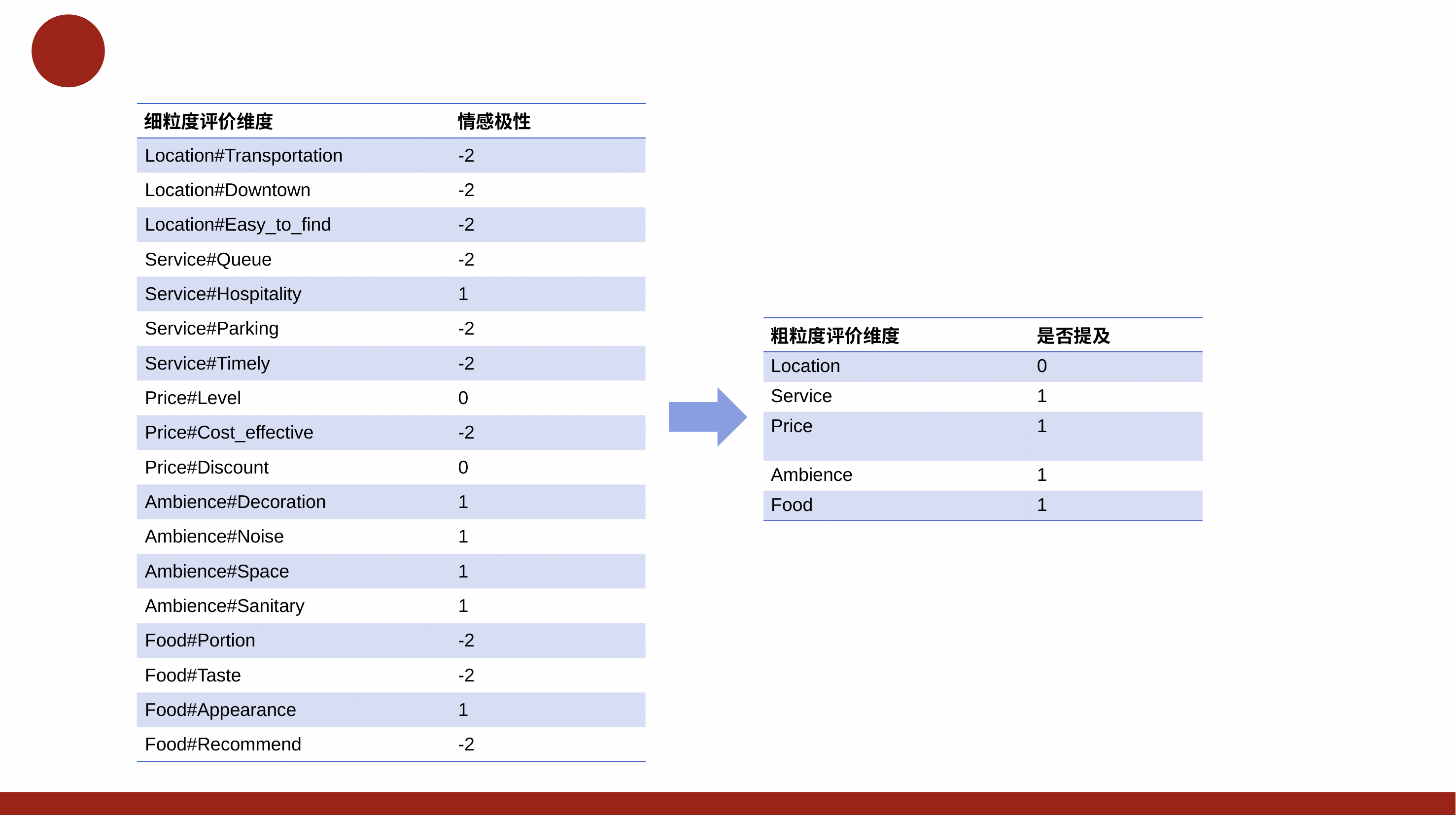

| 细粒度评价维度 | 情感极性 |
| --- | --- |
| Location#Transportation | -2 |
| Location#Downtown | -2 |
| Location#Easy\_to\_find | -2 |
| Service#Queue | -2 |
| Service#Hospitality | 1 |
| Service#Parking | -2 |
| Service#Timely | -2 |
| Price#Level | 0 |
| Price#Cost\_effective | -2 |
| Price#Discount | 0 |
| Ambience#Decoration | 1 |
| Ambience#Noise | 1 |
| Ambience#Space | 1 |
| Ambience#Sanitary | 1 |
| Food#Portion | -2 |
| Food#Taste | -2 |
| Food#Appearance | 1 |
| Food#Recommend | -2 |
| 粗粒度评价维度 | 是否提及 |
| --- | --- |
| Location | 0 |
| Service | 1 |
| Price | 1 |
| Ambience | 1 |
| Food | 1 |